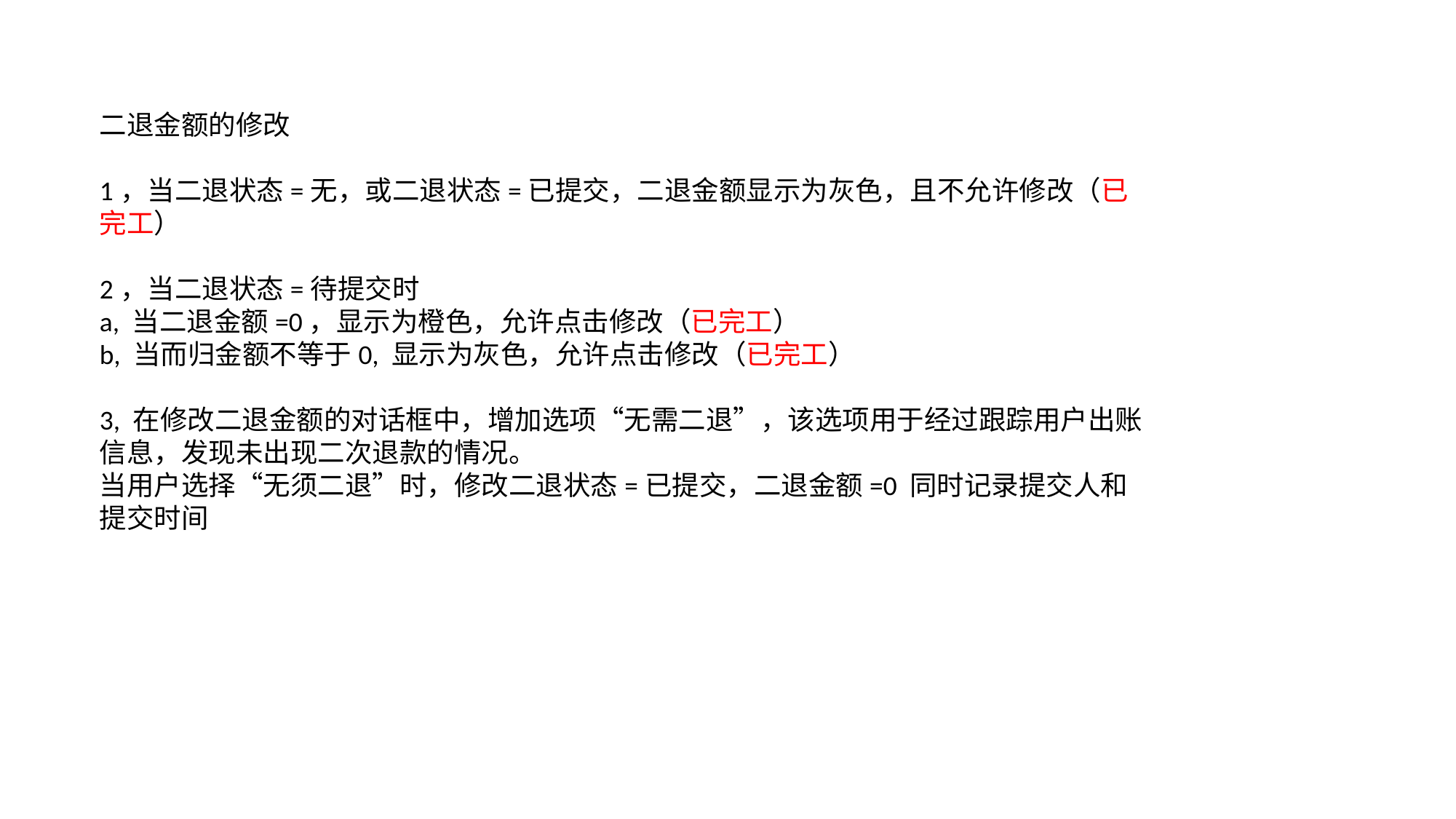

二退金额的修改

1，当二退状态=无，或二退状态=已提交，二退金额显示为灰色，且不允许修改（已完工）

2，当二退状态=待提交时
a, 当二退金额=0，显示为橙色，允许点击修改（已完工）
b, 当而归金额不等于0, 显示为灰色，允许点击修改（已完工）

3, 在修改二退金额的对话框中，增加选项“无需二退”，该选项用于经过跟踪用户出账信息，发现未出现二次退款的情况。
当用户选择“无须二退”时，修改二退状态=已提交，二退金额=0 同时记录提交人和提交时间